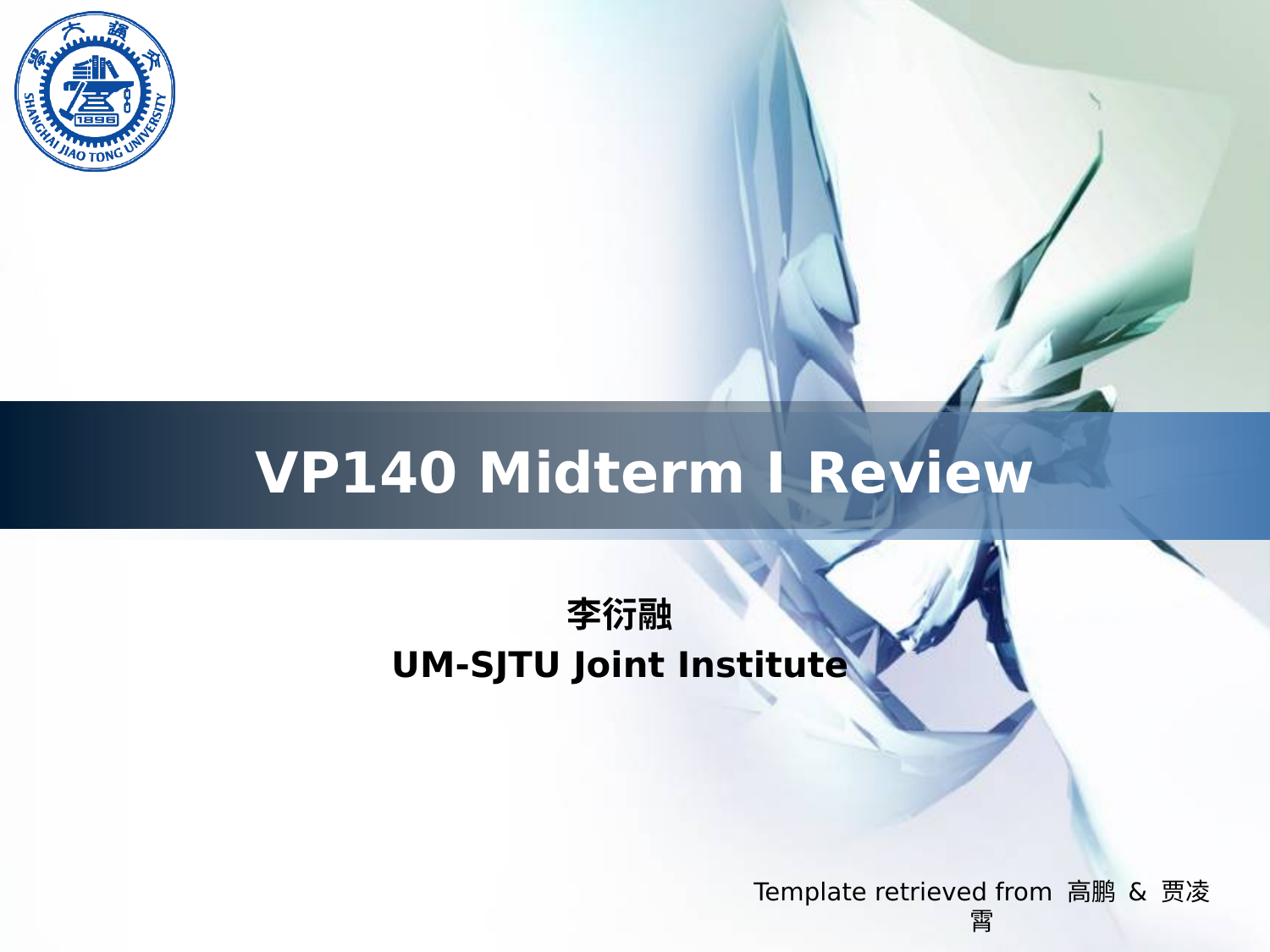

# VP140 Midterm I Review
李衍融
UM-SJTU Joint Institute
Template retrieved from 高鹏 & 贾凌霄